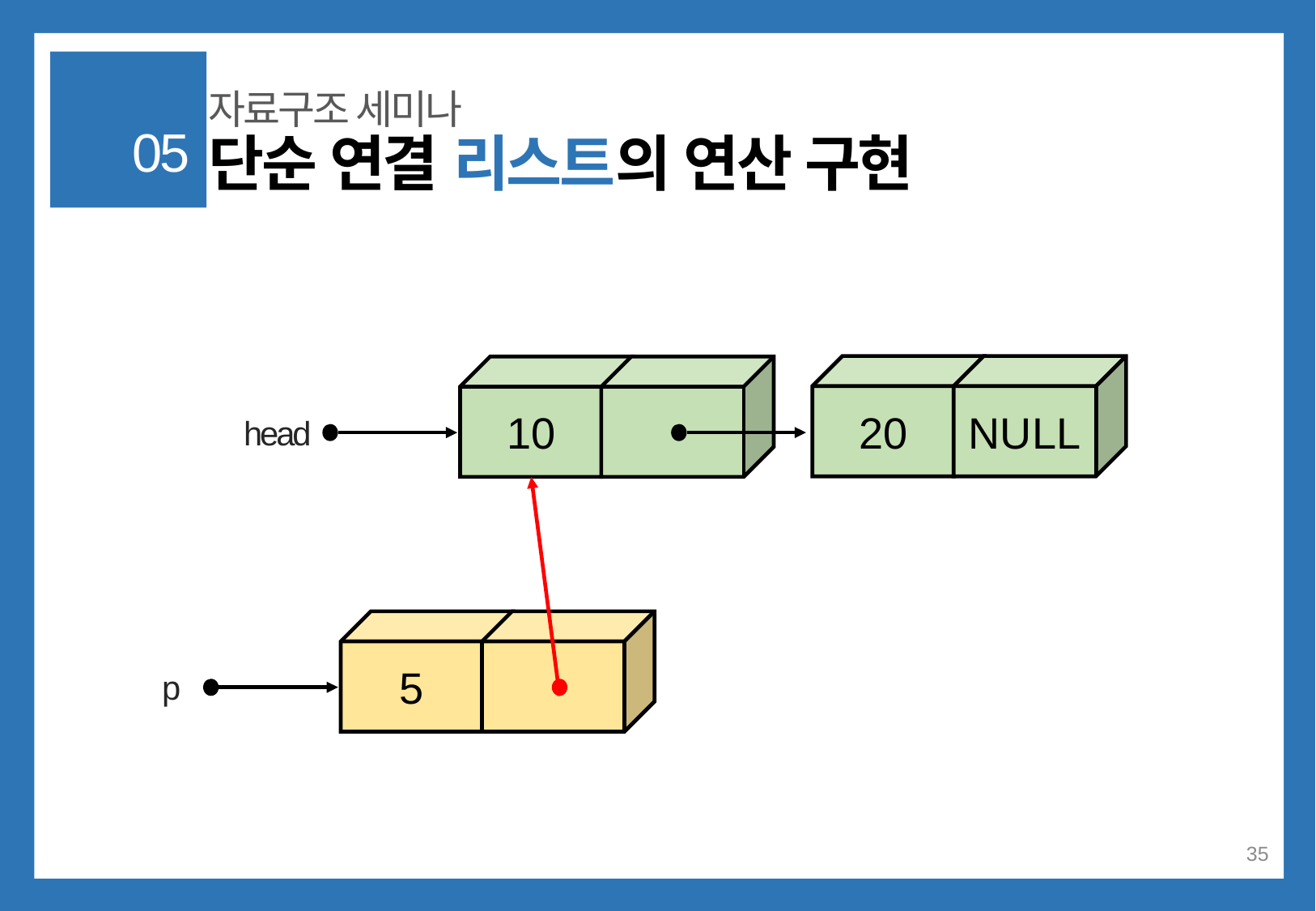

자료구조 세미나
05
단순 연결 리스트의 연산 구현
20
NULL
10

head

5

p

35